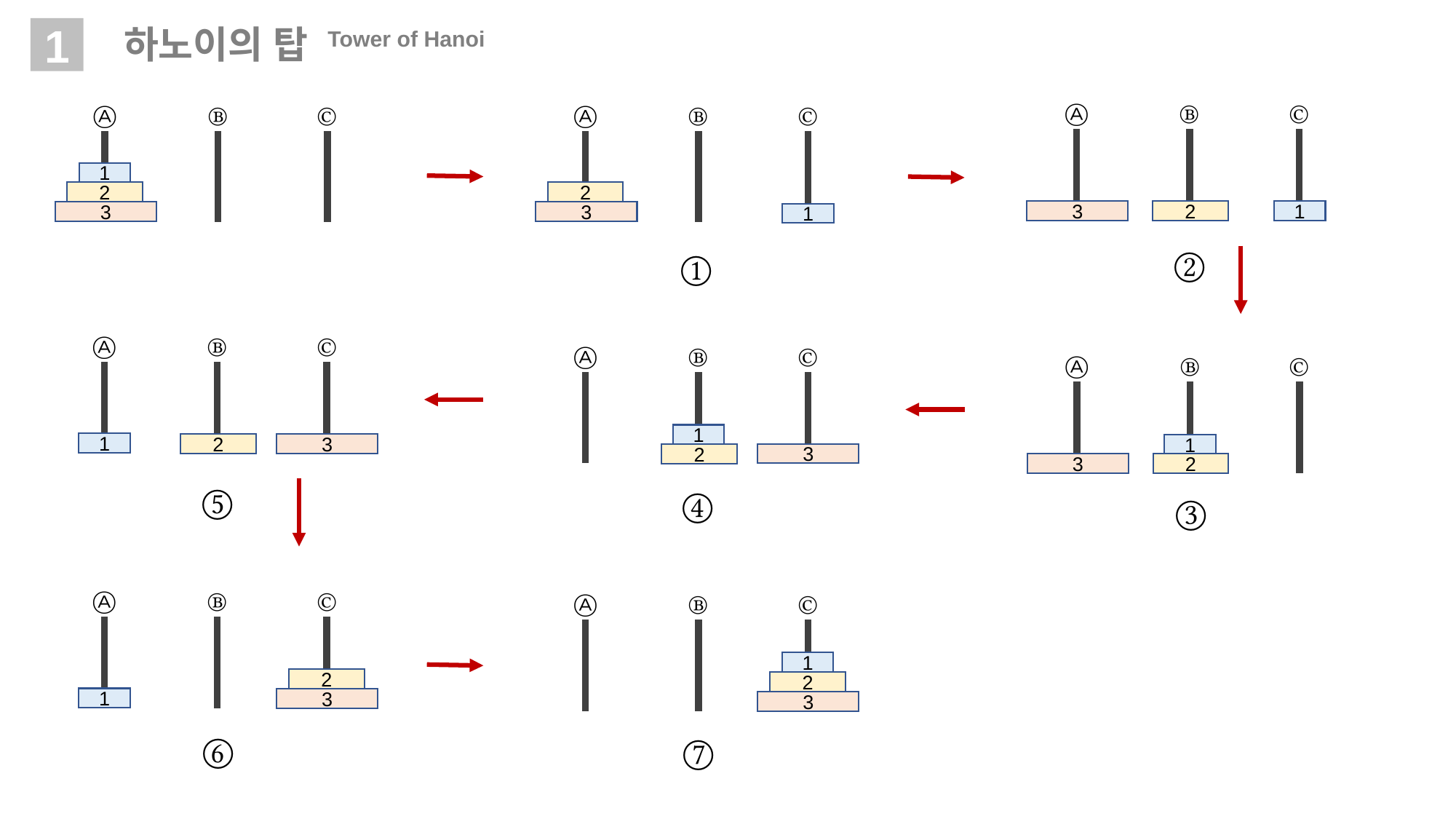

하노이의 탑 Tower of Hanoi
1
Ⓐ
Ⓑ
Ⓒ
Ⓐ
Ⓑ
Ⓒ
Ⓐ
Ⓑ
Ⓒ

1
2
2
3
1
2
3
3
1
②
①
Ⓐ
Ⓑ
Ⓒ
Ⓐ
Ⓑ
Ⓒ
Ⓐ
Ⓑ
Ⓒ

1
1
3
2
1
3
2
3
2
⑤
④
③
Ⓐ
Ⓑ
Ⓒ
Ⓐ
Ⓑ
Ⓒ

1
2
2
1
3
3
⑥
⑦